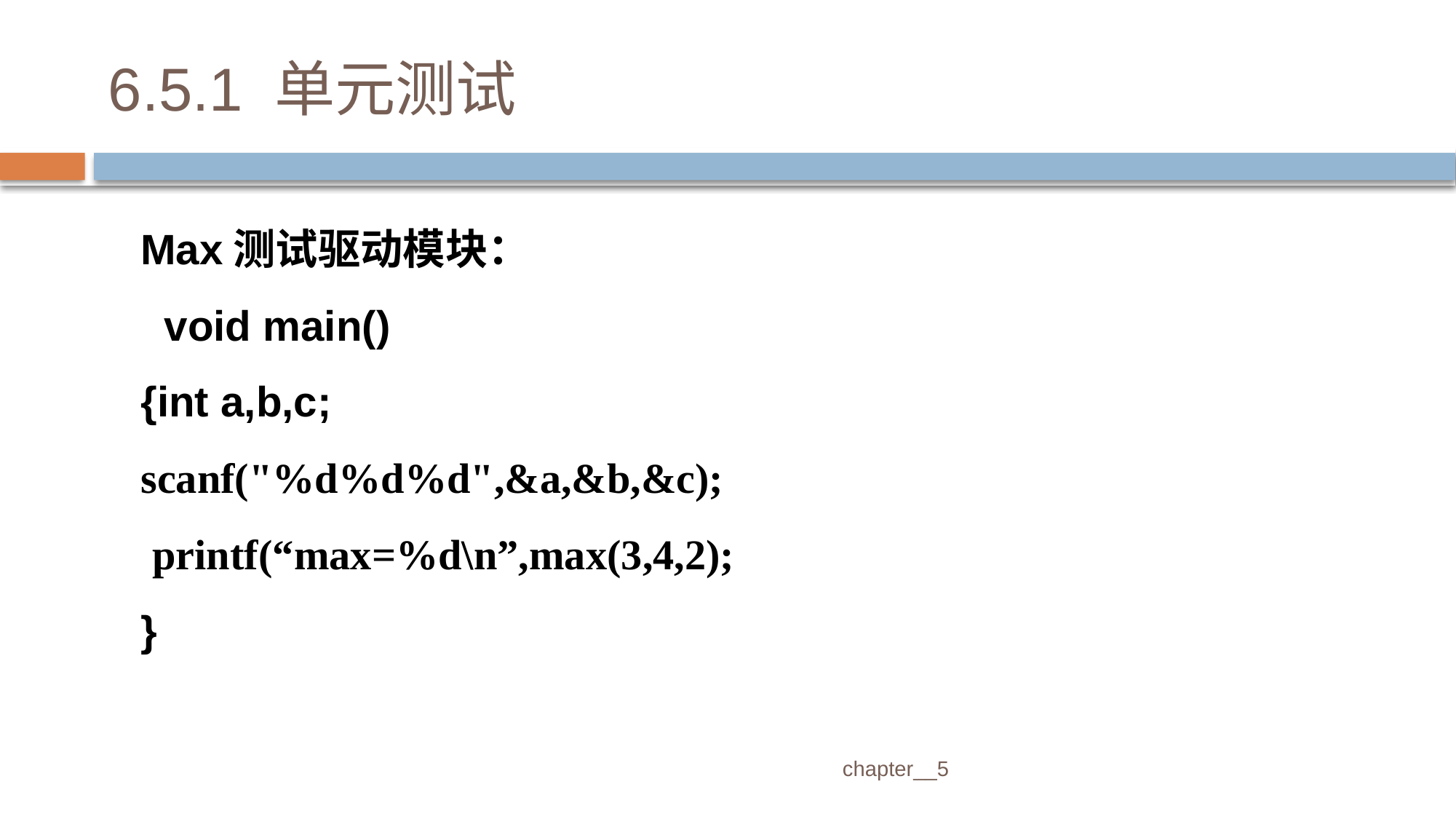

# 6.5.1 单元测试
67

Max测试驱动模块：
  void main()
{int a,b,c;
scanf("%d%d%d",&a,&b,&c);
 printf(“max=%d\n”,max(3,4,2);
}
 chapter__5